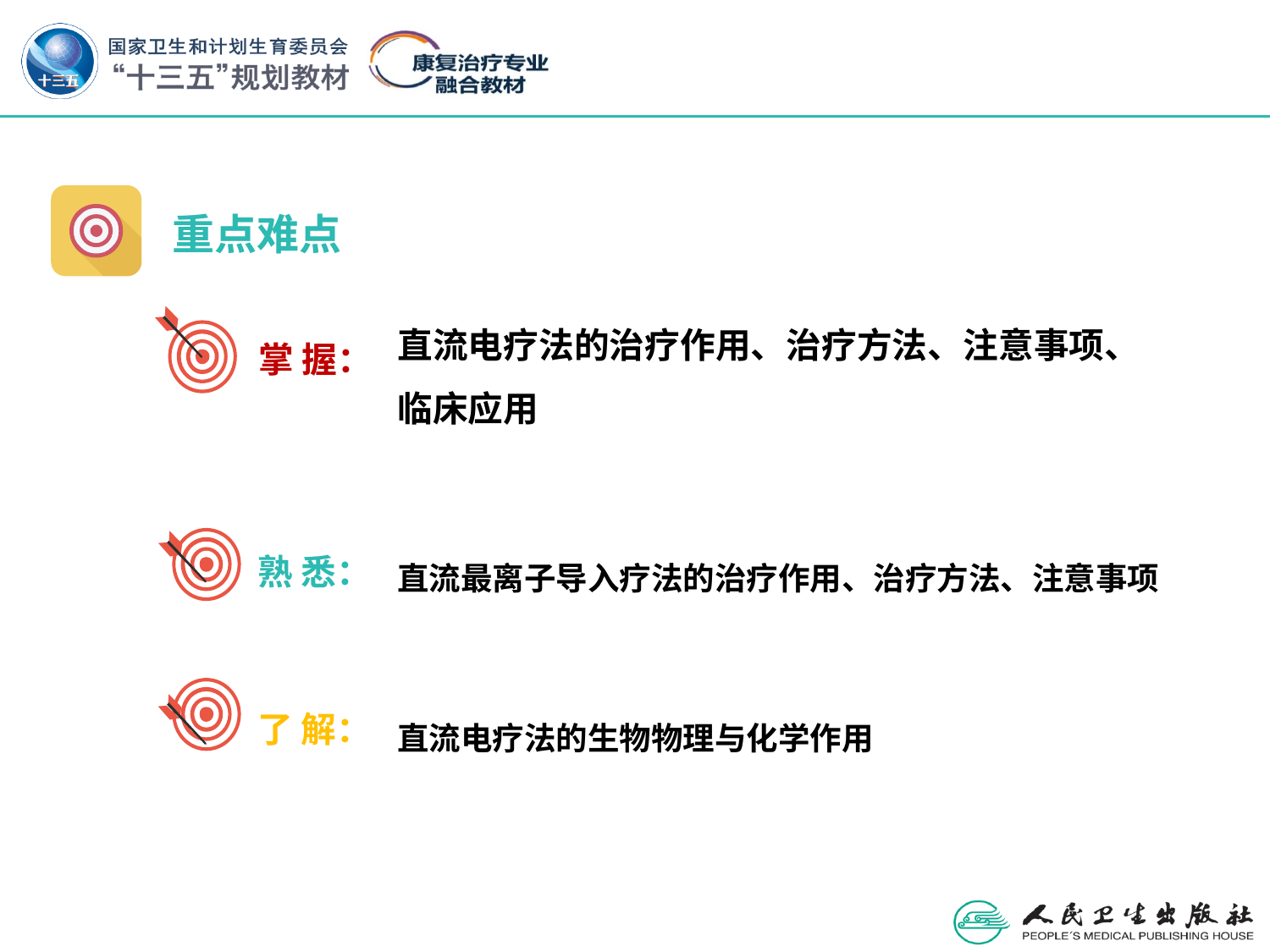

直流电疗法的治疗作用、治疗方法、注意事项、临床应用

掌 握：

直流最离子导入疗法的治疗作用、治疗方法、注意事项
熟 悉：

直流电疗法的生物物理与化学作用
了 解：